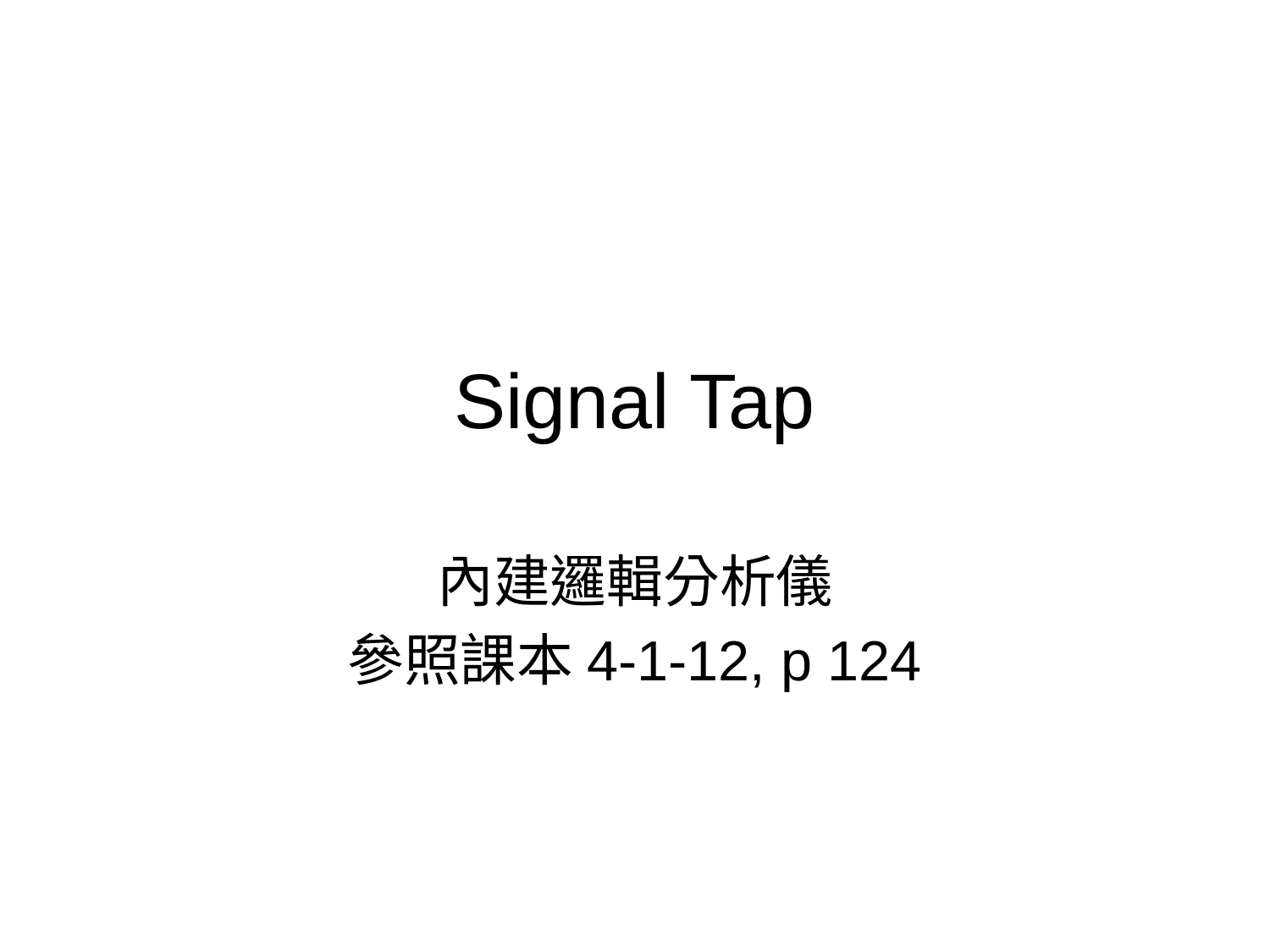

# Signal Tap
內建邏輯分析儀
參照課本4-1-12, p 124